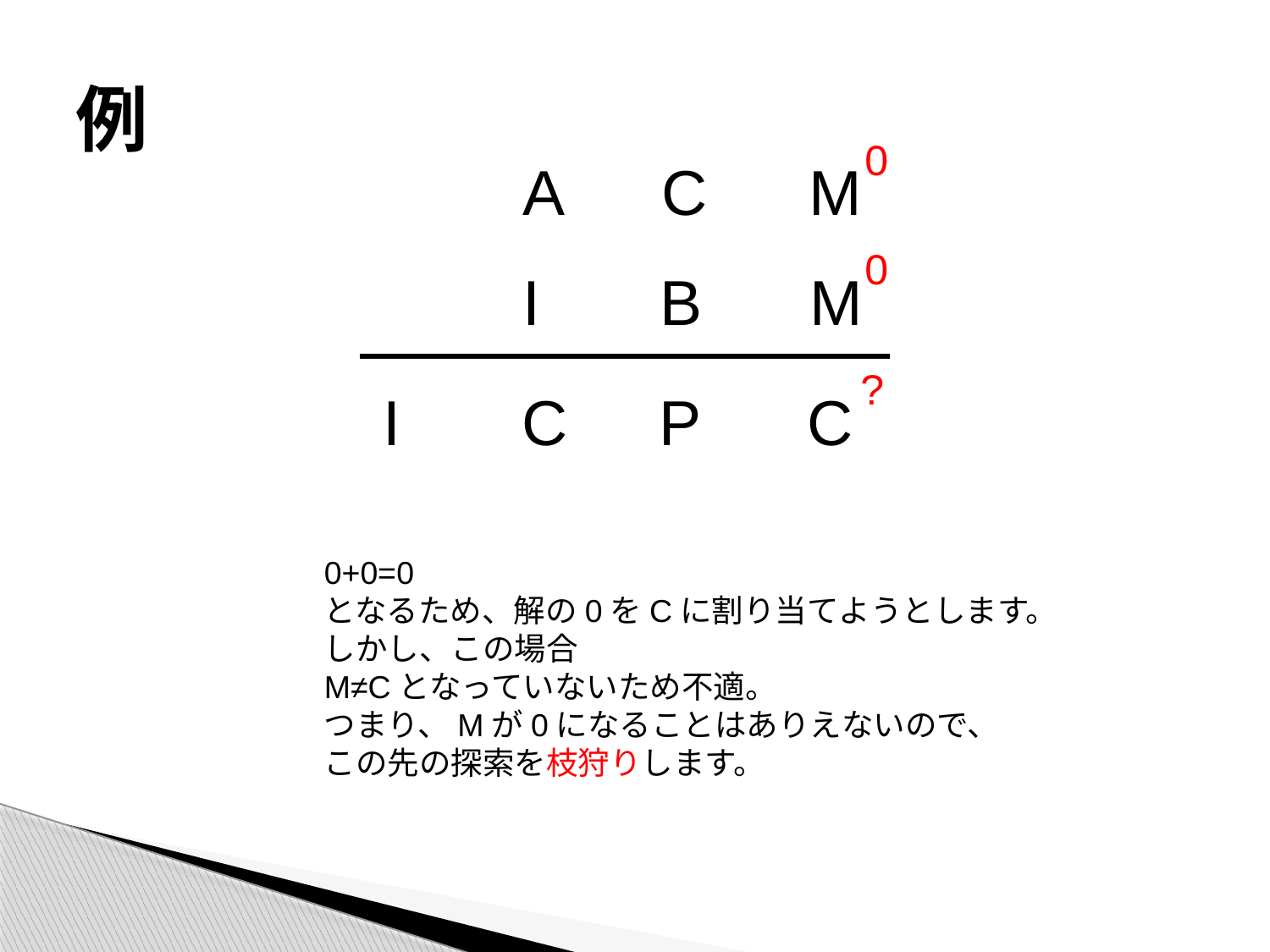

# 例
0
A
C
M
0
I
B
M
?
I
C
P
C
0+0=0
となるため、解の0をCに割り当てようとします。
しかし、この場合
M≠Cとなっていないため不適。
つまり、Mが0になることはありえないので、
この先の探索を枝狩りします。